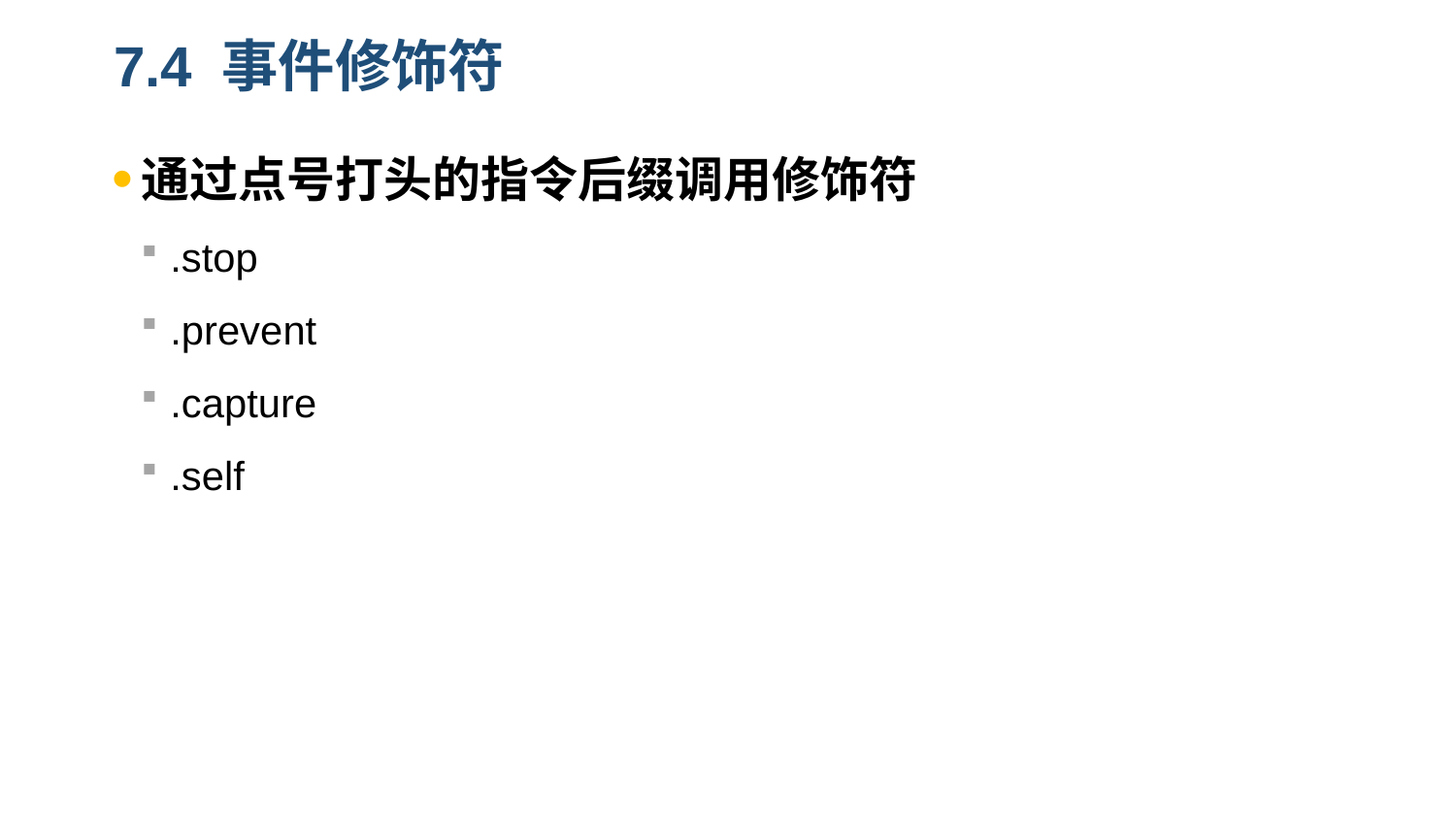

# 7.4 事件修饰符
通过点号打头的指令后缀调用修饰符
.stop
.prevent
.capture
.self

60